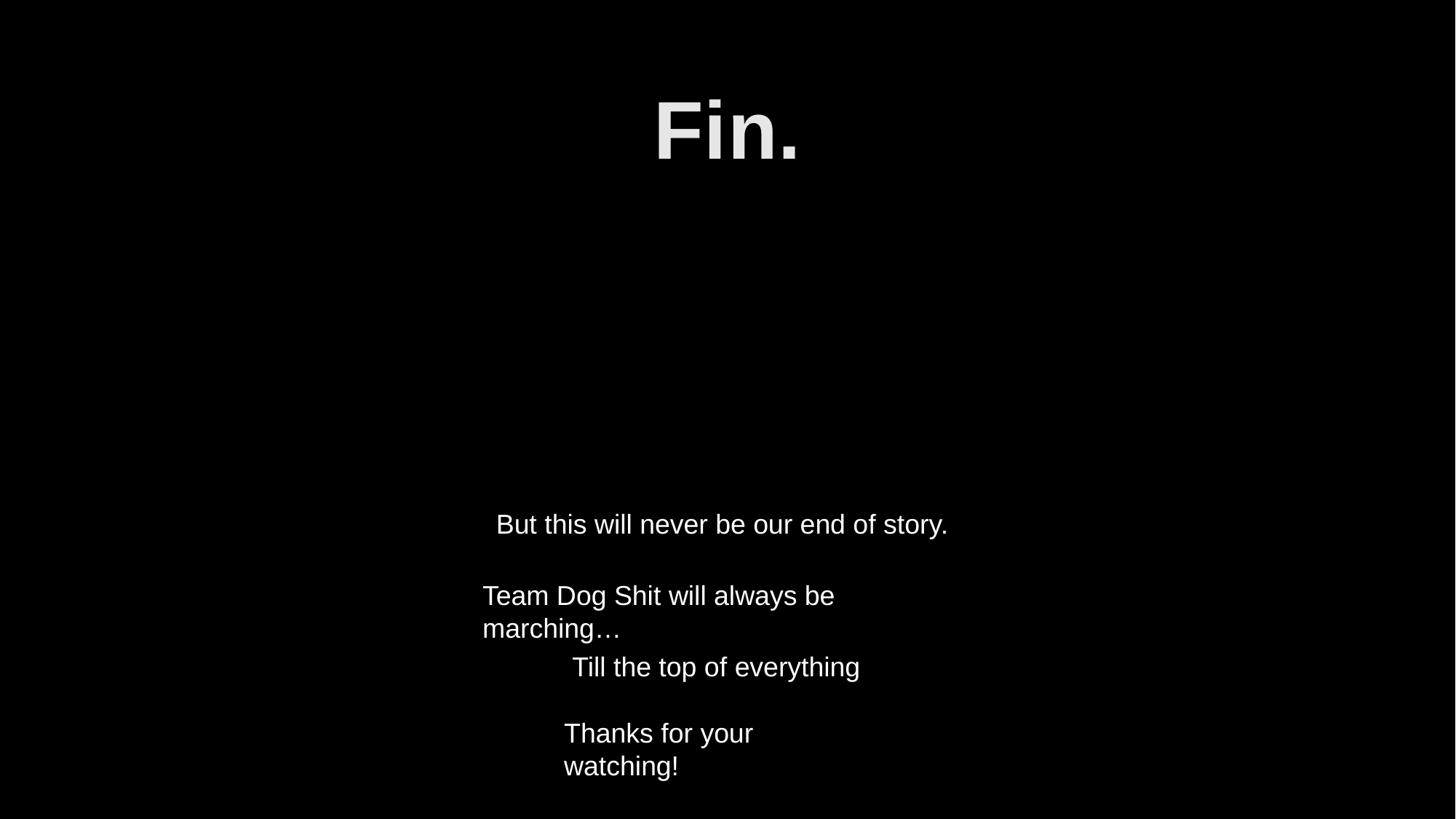

Fin.
But this will never be our end of story.
Team Dog Shit will always be marching…
Till the top of everything
Thanks for your watching!
GUI Designers：鲁澳（adminGUI），刘畅（stuGUI），刘浩浩（stuGUI&connGUI）
Database Maintenance：刘畅（RunningRecord&Account），梁贤俊（studentInfo）
After：李席鸿（Freeman&Beautify）